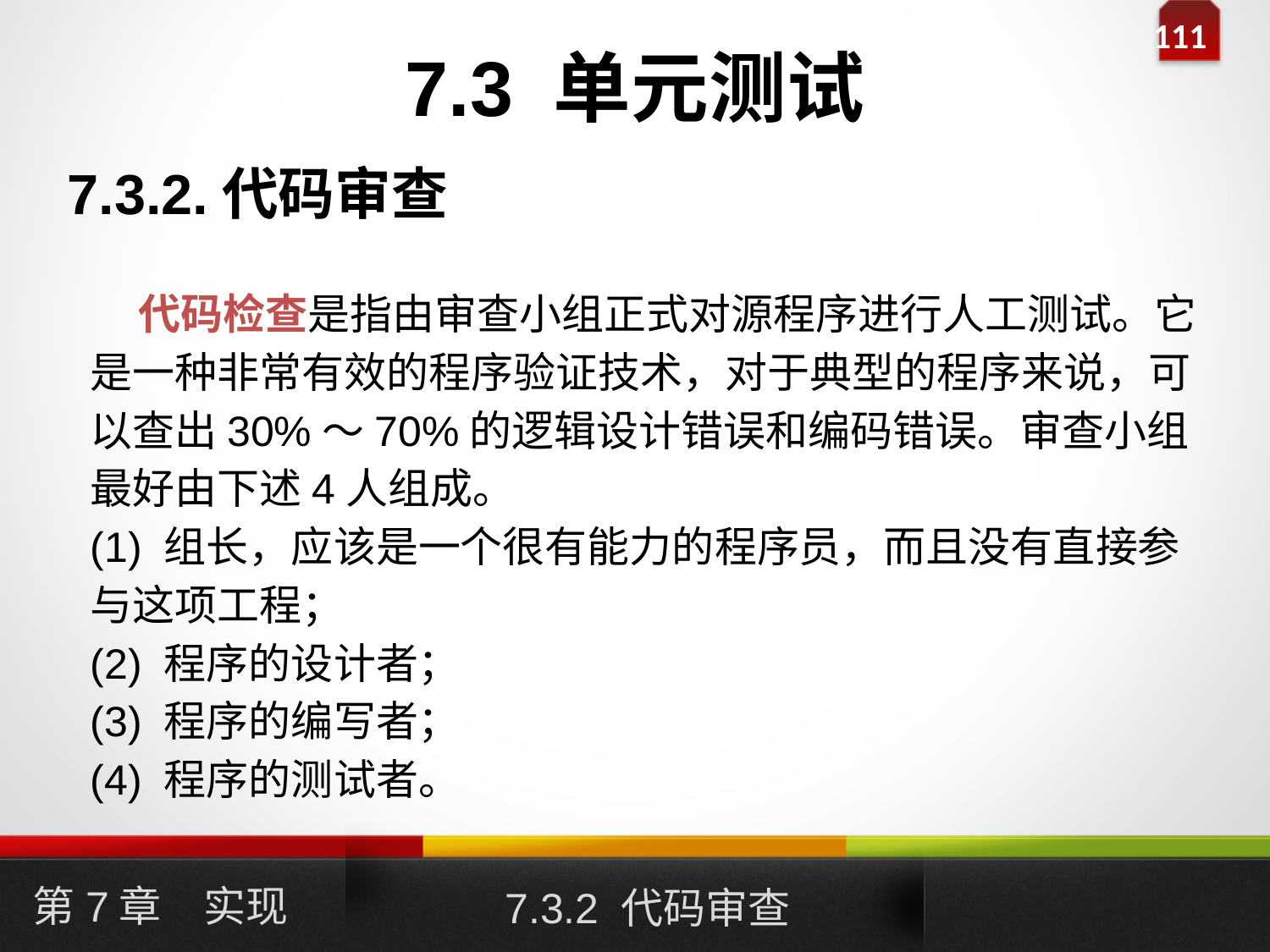

# 7.3 单元测试
7.3.2.代码审查
    代码检查是指由审查小组正式对源程序进行人工测试。它是一种非常有效的程序验证技术，对于典型的程序来说，可以查出30%～70%的逻辑设计错误和编码错误。审查小组最好由下述4人组成。
(1) 组长，应该是一个很有能力的程序员，而且没有直接参与这项工程；
(2) 程序的设计者；
(3) 程序的编写者；
(4) 程序的测试者。

第7章　实现
7.3.2 代码审查